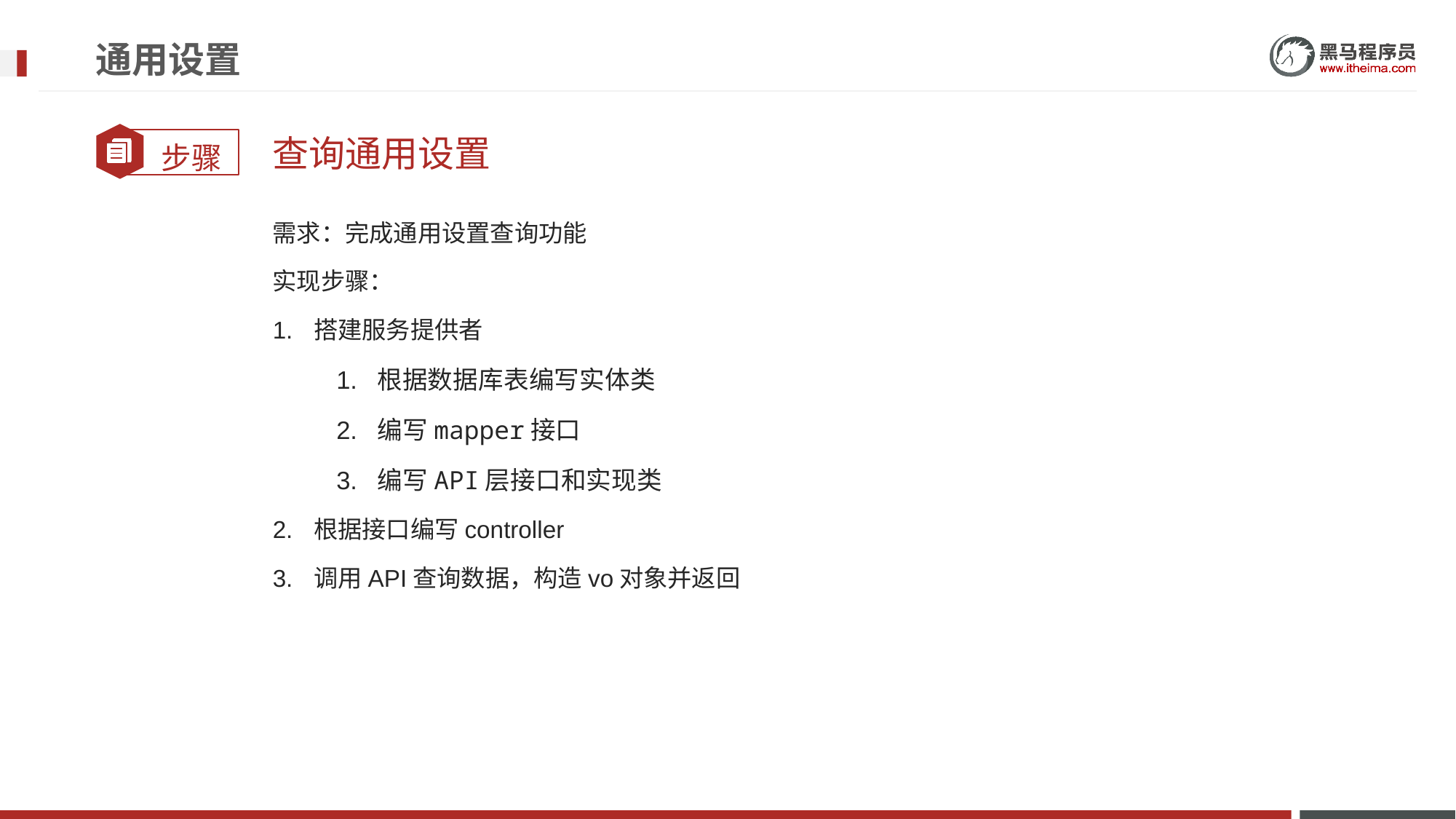

# 通用设置
查询通用设置
需求：完成通用设置查询功能
实现步骤：
搭建服务提供者
根据数据库表编写实体类
编写mapper接口
编写API层接口和实现类
根据接口编写controller
调用API查询数据，构造vo对象并返回